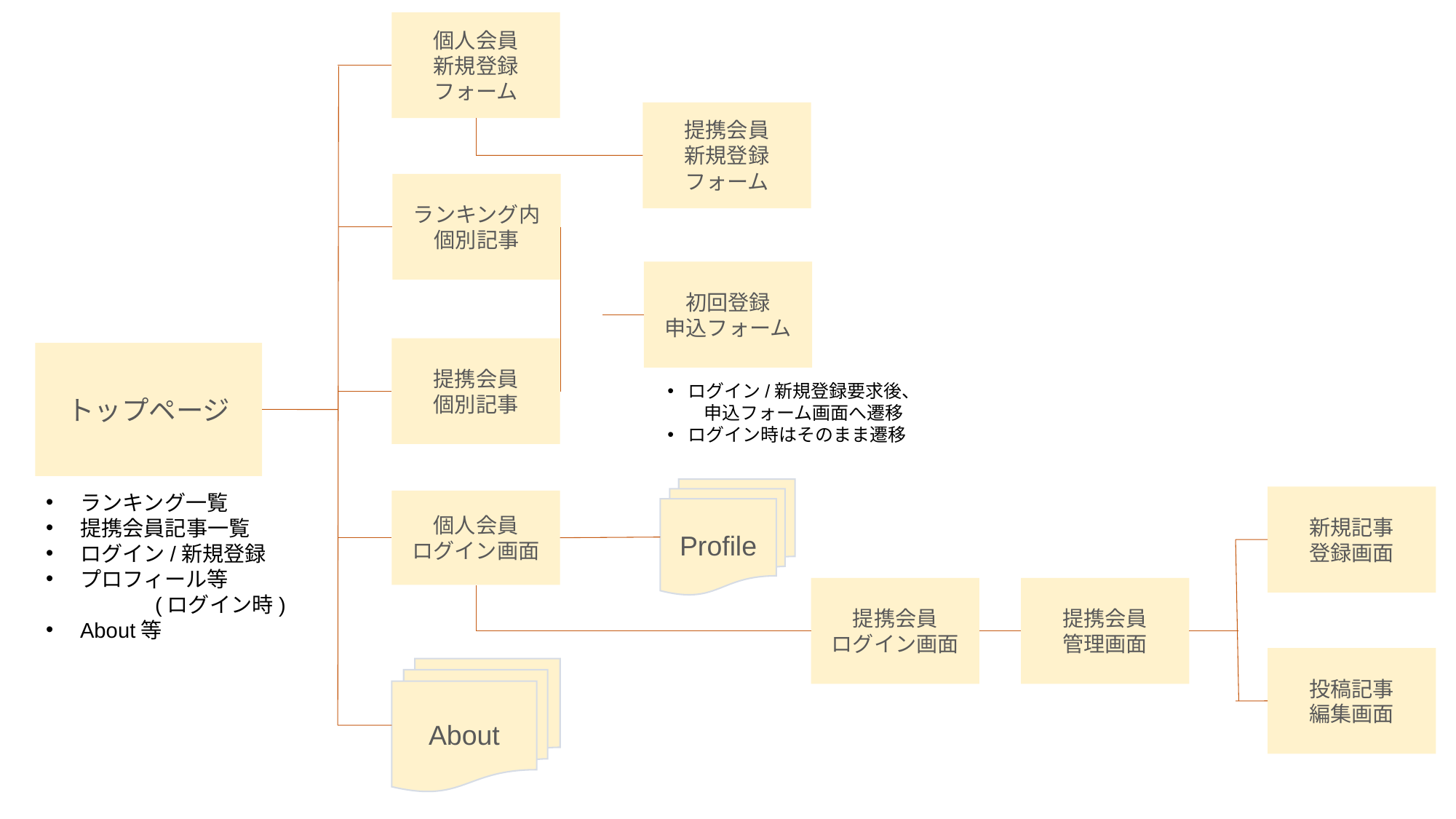

個人会員
新規登録フォーム
提携会員
新規登録
フォーム
ランキング内個別記事
初回登録
申込フォーム
提携会員
個別記事
トップページ
ログイン/新規登録要求後、
　　申込フォーム画面へ遷移
ログイン時はそのまま遷移

Profile
ランキング一覧
提携会員記事一覧
ログイン/新規登録
プロフィール等
	(ログイン時)
About等

新規記事
登録画面
個人会員
ログイン画面
提携会員
ログイン画面
提携会員
管理画面
投稿記事
編集画面
About